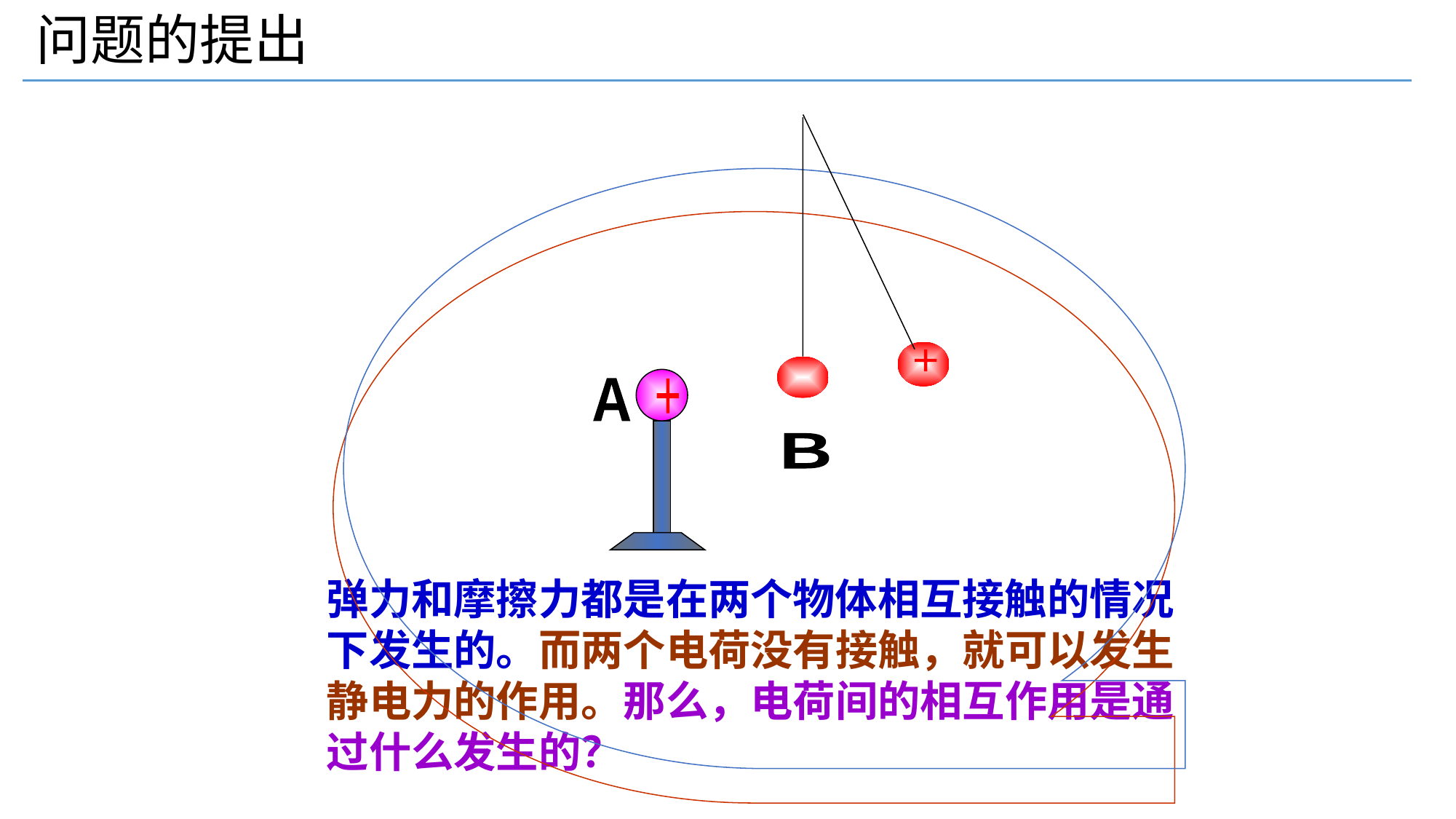

问题的提出

+

Ａ

+
Ｂ
弹力和摩擦力都是在两个物体相互接触的情况下发生的。而两个电荷没有接触，就可以发生静电力的作用。那么，电荷间的相互作用是通过什么发生的？